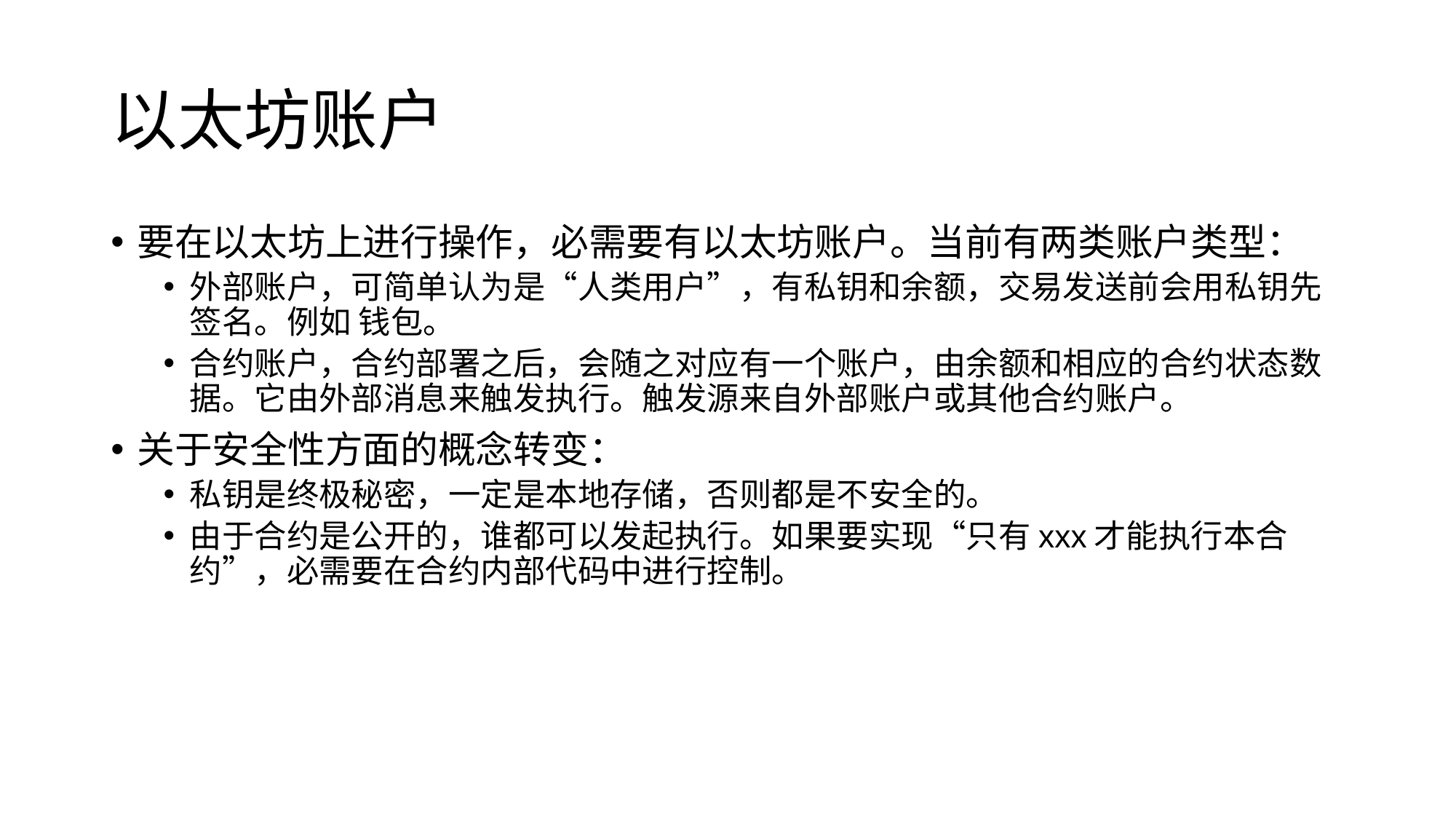

# 以太坊账户
要在以太坊上进行操作，必需要有以太坊账户。当前有两类账户类型：
外部账户，可简单认为是“人类用户”，有私钥和余额，交易发送前会用私钥先签名。例如 钱包。
合约账户，合约部署之后，会随之对应有一个账户，由余额和相应的合约状态数据。它由外部消息来触发执行。触发源来自外部账户或其他合约账户。
关于安全性方面的概念转变：
私钥是终极秘密，一定是本地存储，否则都是不安全的。
由于合约是公开的，谁都可以发起执行。如果要实现“只有xxx才能执行本合约”，必需要在合约内部代码中进行控制。